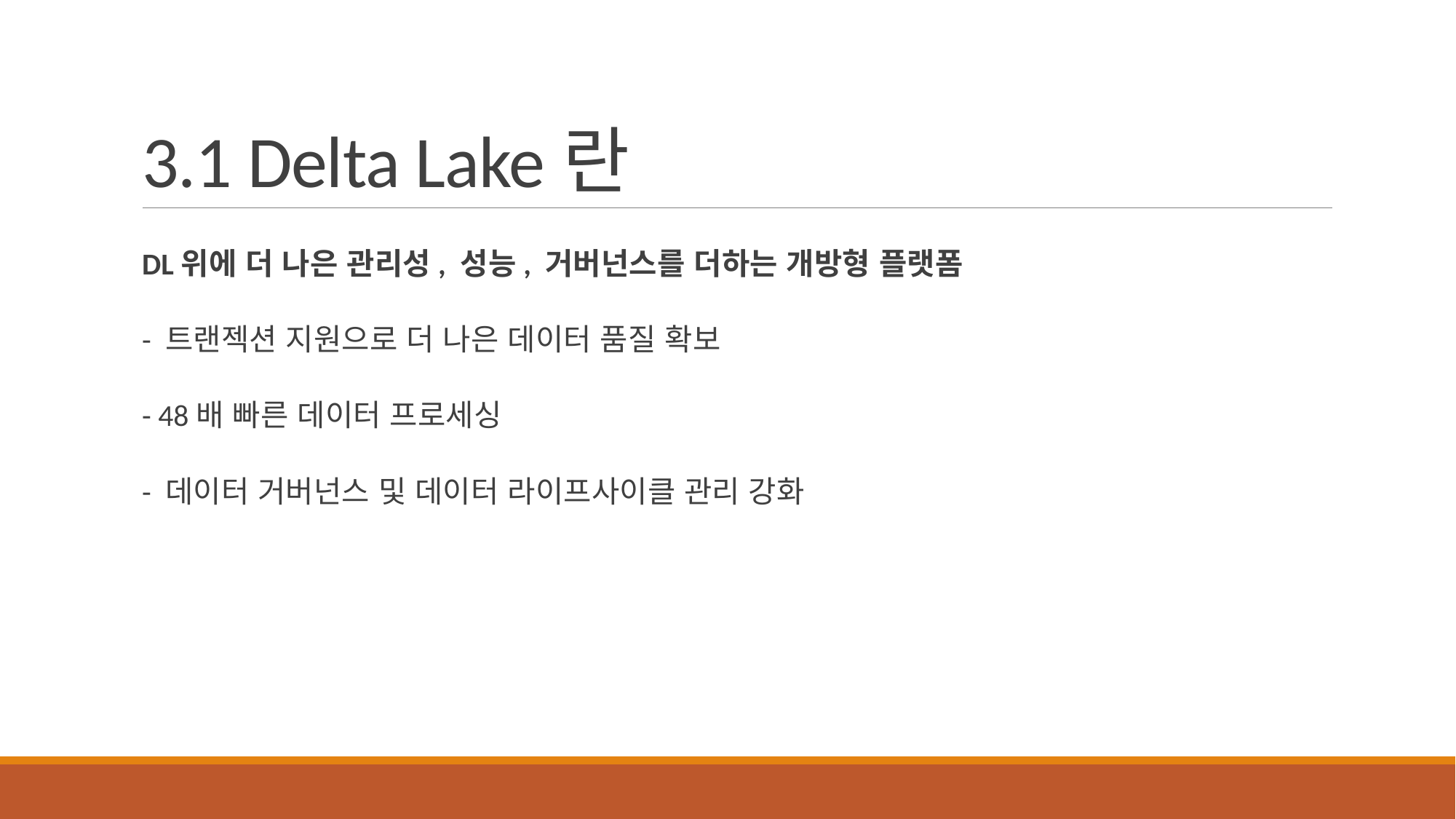

# 3.1 Delta Lake란
DL위에 더 나은 관리성, 성능, 거버넌스를 더하는 개방형 플랫폼
- 트랜젝션 지원으로 더 나은 데이터 품질 확보
- 48배 빠른 데이터 프로세싱
- 데이터 거버넌스 및 데이터 라이프사이클 관리 강화